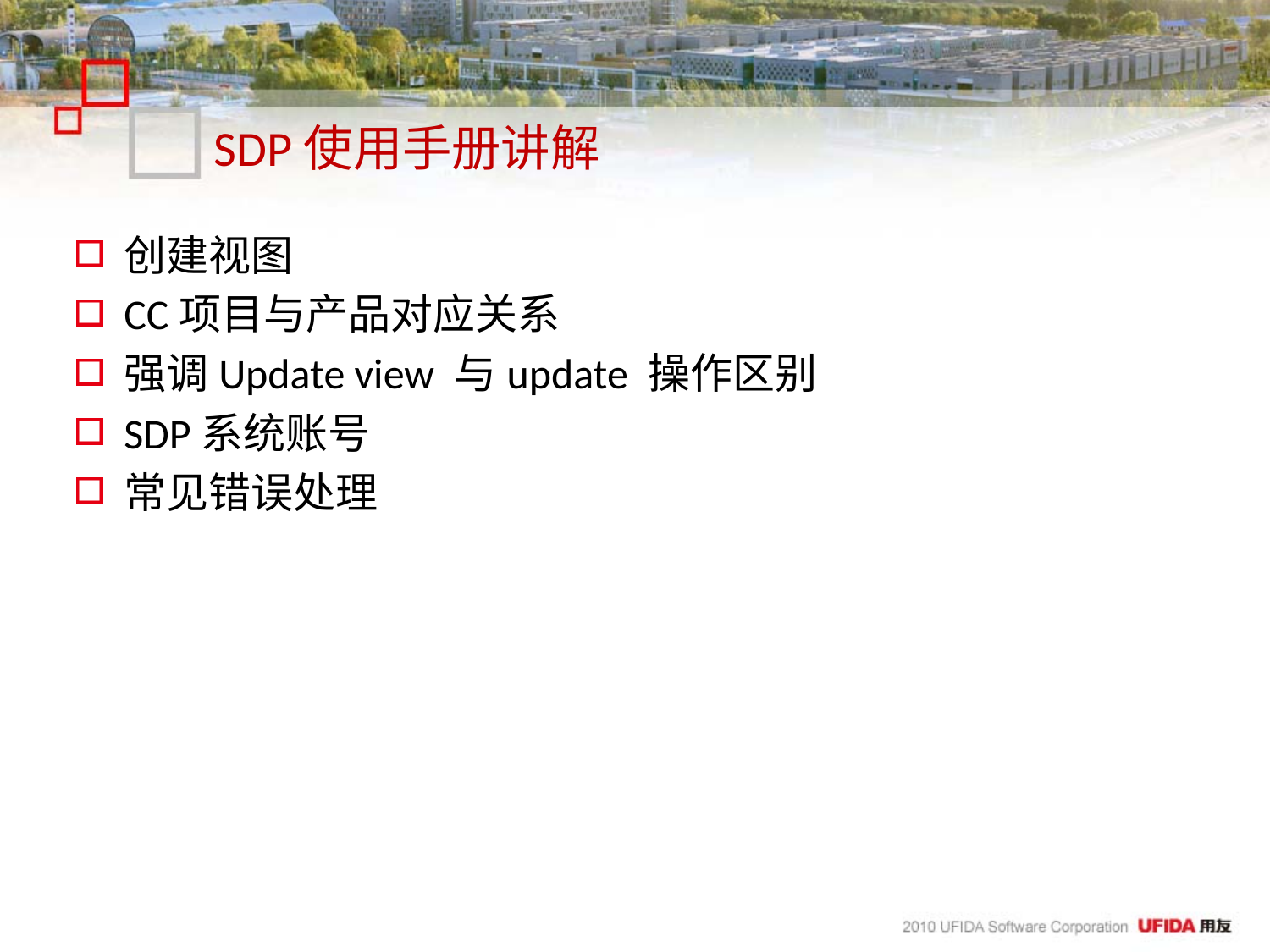

# SDP使用手册讲解
创建视图
CC项目与产品对应关系
强调Update view 与update 操作区别
SDP系统账号
常见错误处理